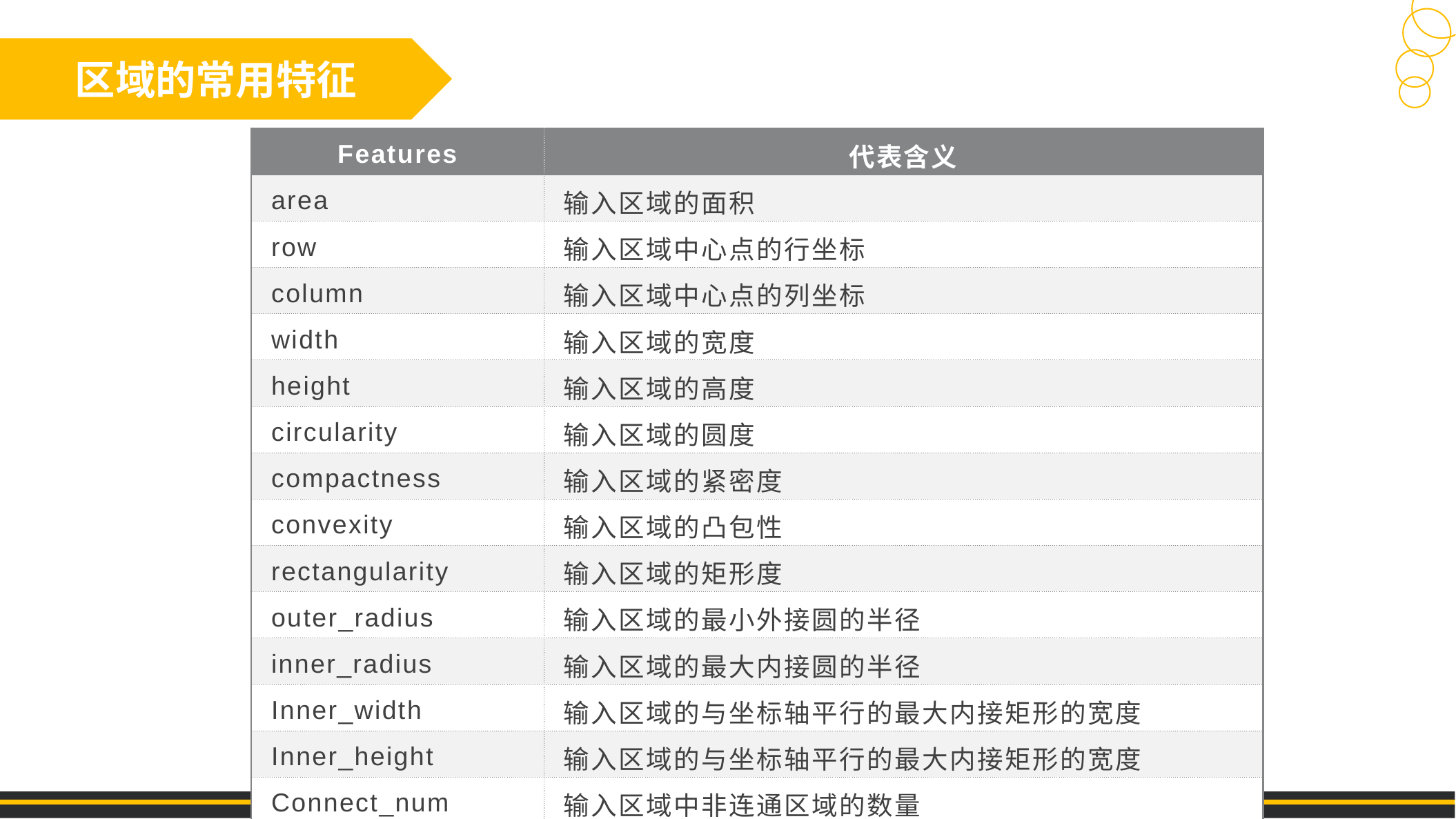

区域的常用特征
| Features | 代表含义 |
| --- | --- |
| area | 输入区域的面积 |
| row | 输入区域中心点的行坐标 |
| column | 输入区域中心点的列坐标 |
| width | 输入区域的宽度 |
| height | 输入区域的高度 |
| circularity | 输入区域的圆度 |
| compactness | 输入区域的紧密度 |
| convexity | 输入区域的凸包性 |
| rectangularity | 输入区域的矩形度 |
| outer\_radius | 输入区域的最小外接圆的半径 |
| inner\_radius | 输入区域的最大内接圆的半径 |
| Inner\_width | 输入区域的与坐标轴平行的最大内接矩形的宽度 |
| Inner\_height | 输入区域的与坐标轴平行的最大内接矩形的宽度 |
| Connect\_num | 输入区域中非连通区域的数量 |
| holes\_num | 输入区域包含的孔洞数量 |
| max\_diameter | 输入区域的最大直径 |